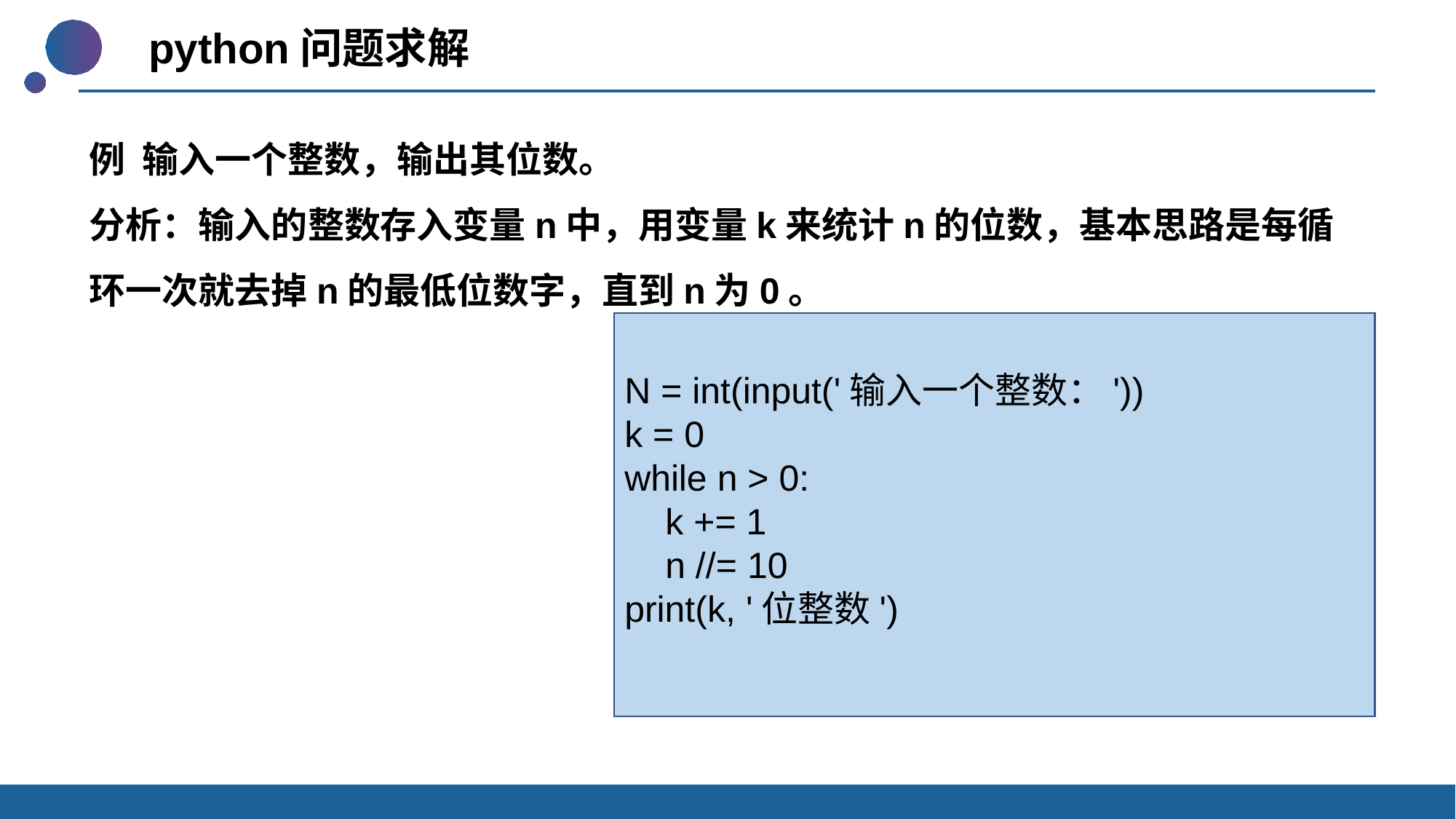

python问题求解

例  输入一个整数，输出其位数。
分析：输入的整数存入变量n中，用变量k来统计n的位数，基本思路是每循环一次就去掉n的最低位数字，直到n为0。
N = int(input('输入一个整数：'))
k = 0
while n > 0:
    k += 1
    n //= 10
print(k, '位整数')